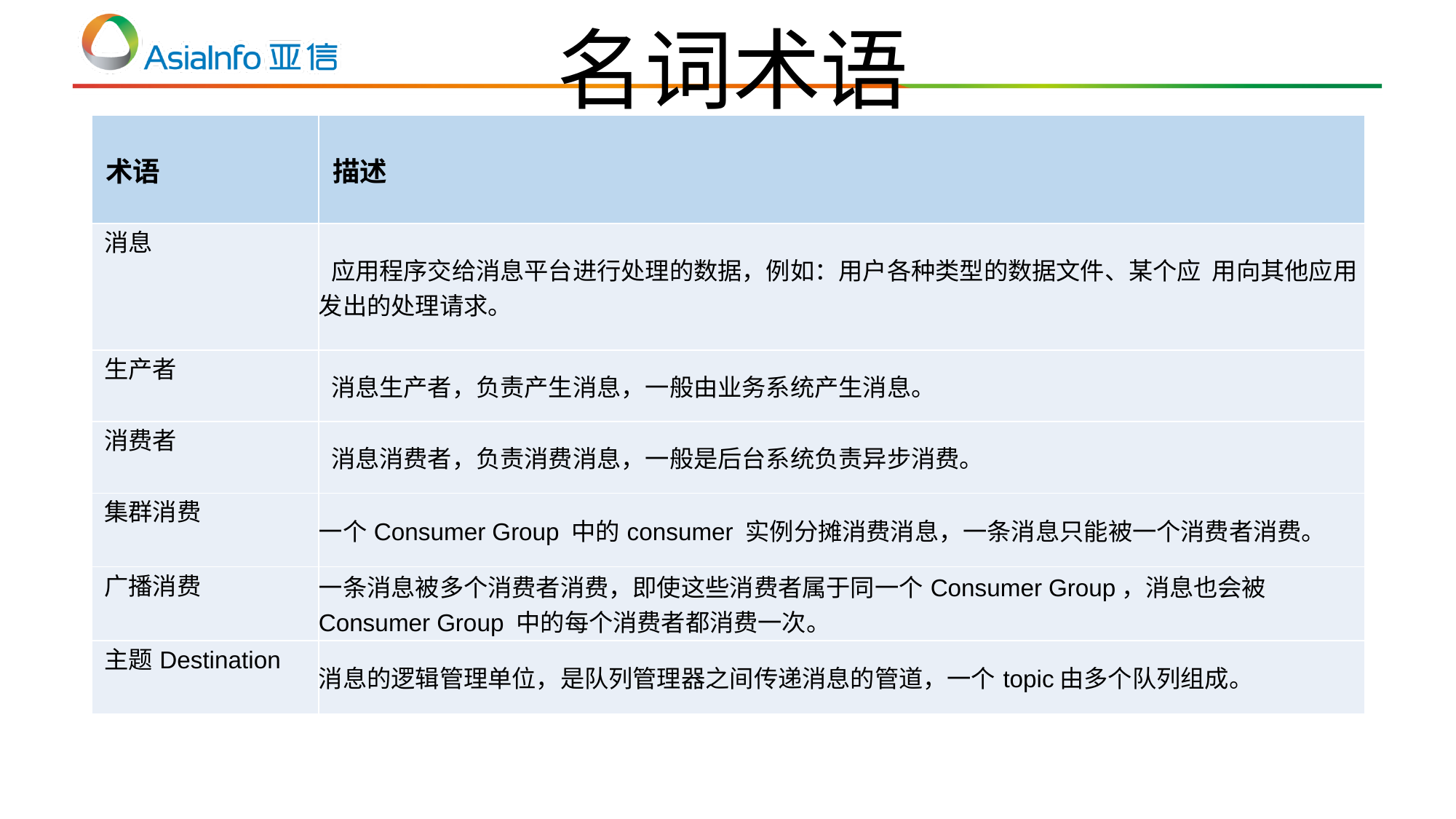

# 名词术语
| 术语 | 描述 |
| --- | --- |
| 消息 | 应用程序交给消息平台进行处理的数据，例如：用户各种类型的数据文件、某个应 用向其他应用发出的处理请求。 |
| 生产者 | 消息生产者，负责产生消息，一般由业务系统产生消息。 |
| 消费者 | 消息消费者，负责消费消息，一般是后台系统负责异步消费。 |
| 集群消费 | 一个Consumer Group 中的consumer 实例分摊消费消息，一条消息只能被一个消费者消费。 |
| 广播消费 | 一条消息被多个消费者消费，即使这些消费者属于同一个Consumer Group，消息也会被Consumer Group 中的每个消费者都消费一次。 |
| 主题Destination | 消息的逻辑管理单位，是队列管理器之间传递消息的管道，一个topic由多个队列组成。 |